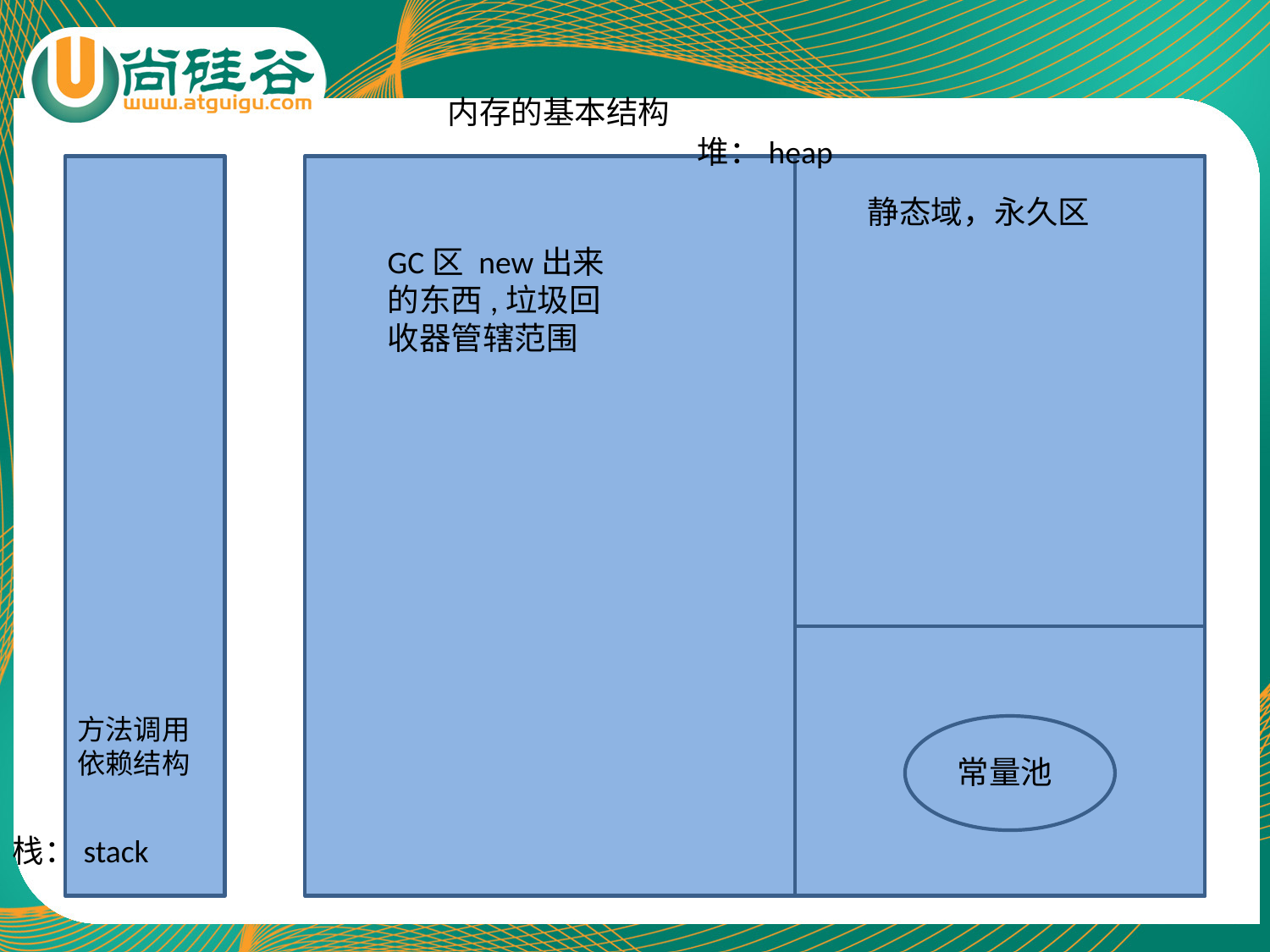

内存的基本结构
堆：heap

静态域，永久区
GC区 new出来的东西,垃圾回收器管辖范围

方法调用
依赖结构

常量池
栈：stack